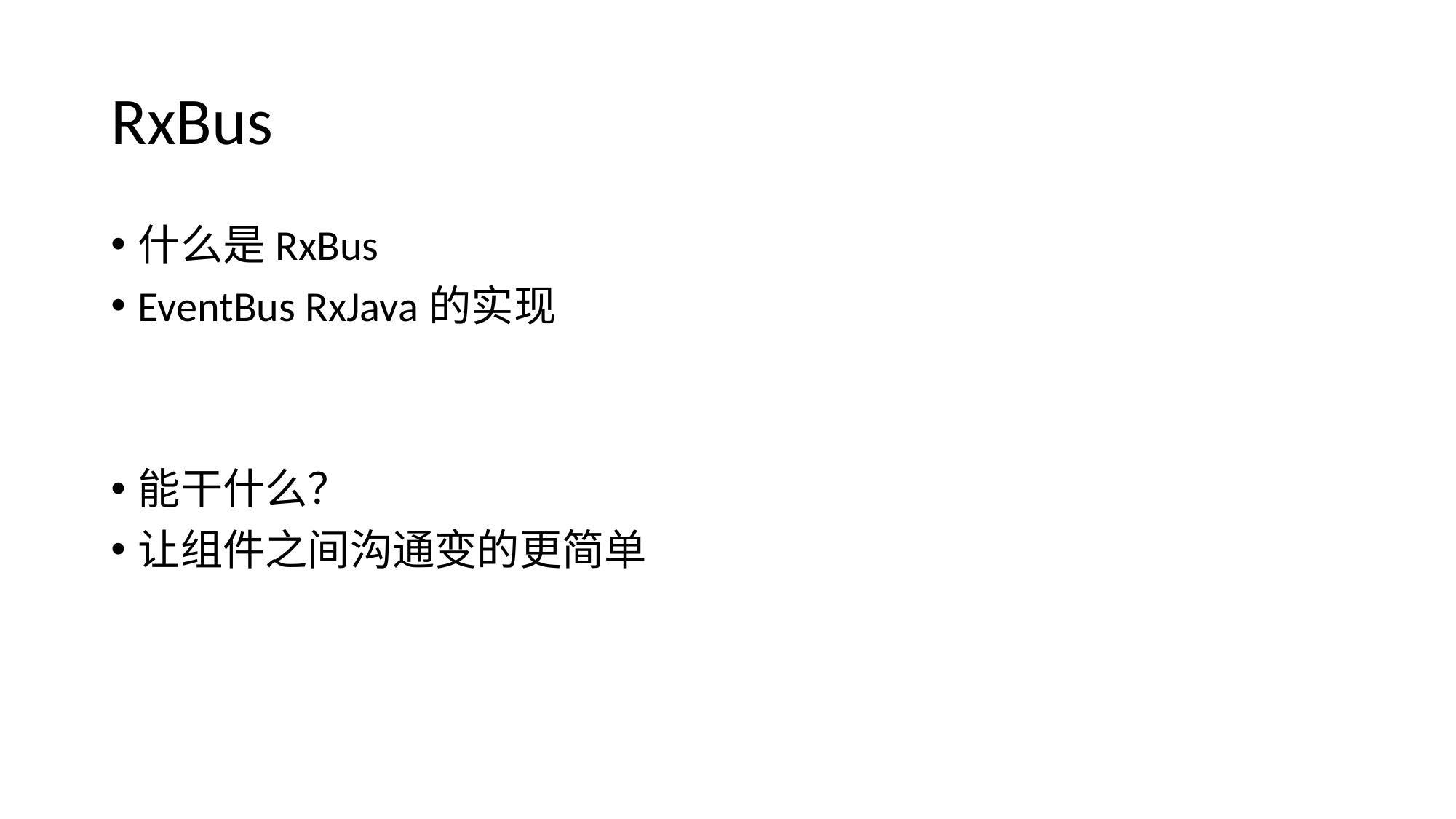

# RxBus
什么是RxBus
EventBus RxJava的实现

能干什么？
让组件之间沟通变的更简单